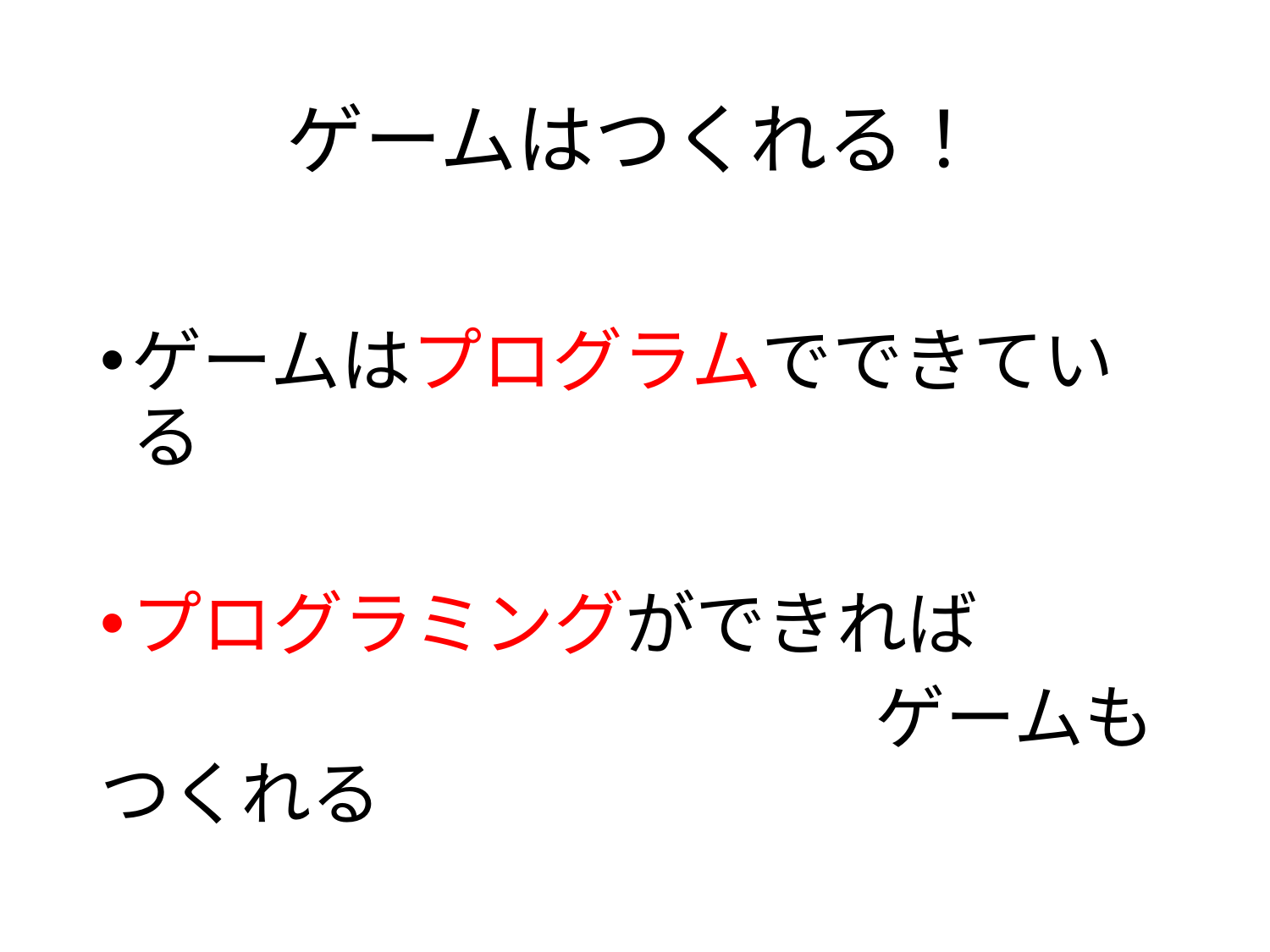

# ゲームはつくれる！
ゲームはプログラムでできている

プログラミングができれば
　　　　　　　　　　　ゲームもつくれる